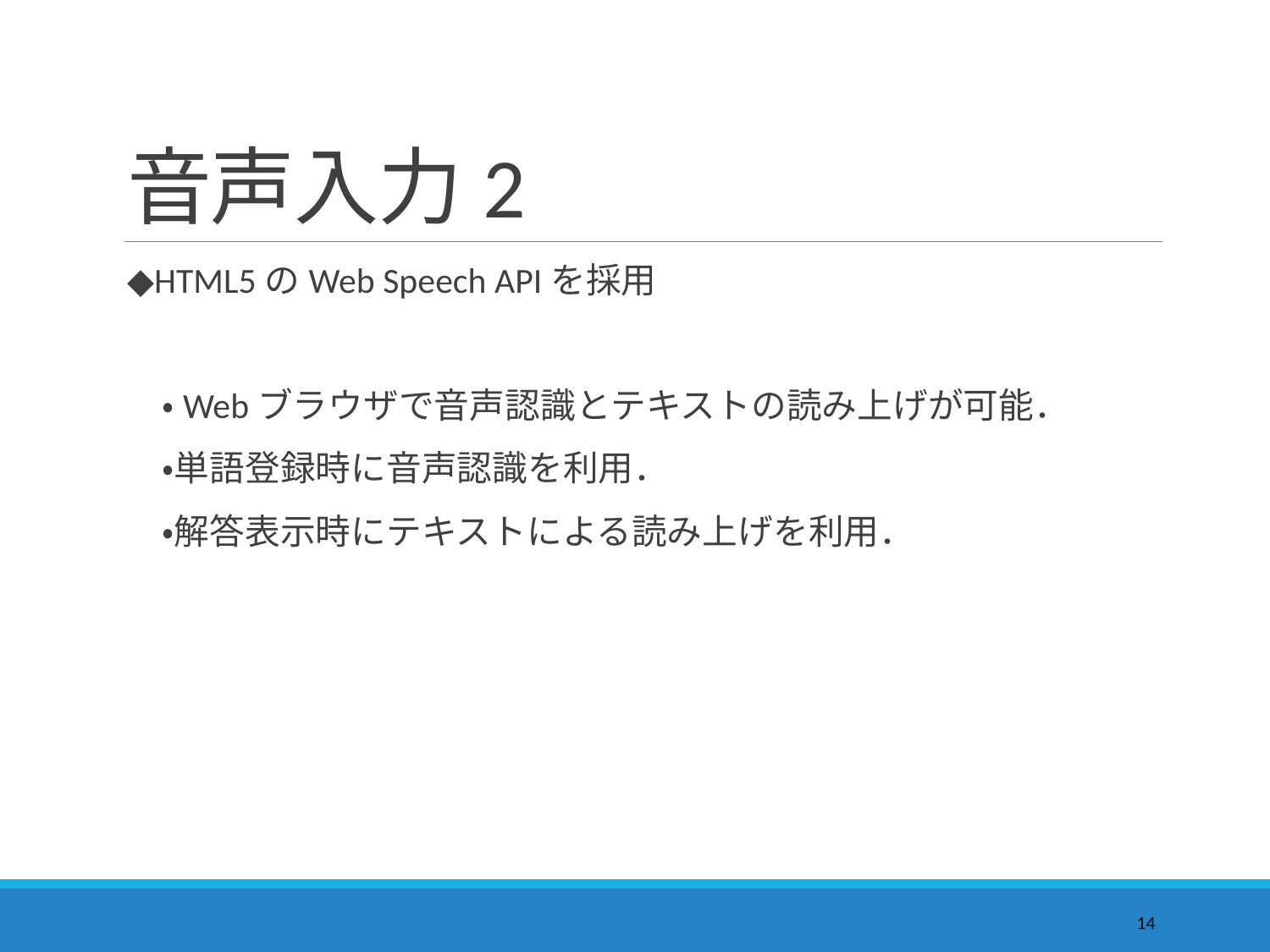

# 音声入力2
◆HTML5のWeb Speech APIを採用

　・Webブラウザで音声認識とテキストの読み上げが可能．
　・単語登録時に音声認識を利用．
　・解答表示時にテキストによる読み上げを利用．

14